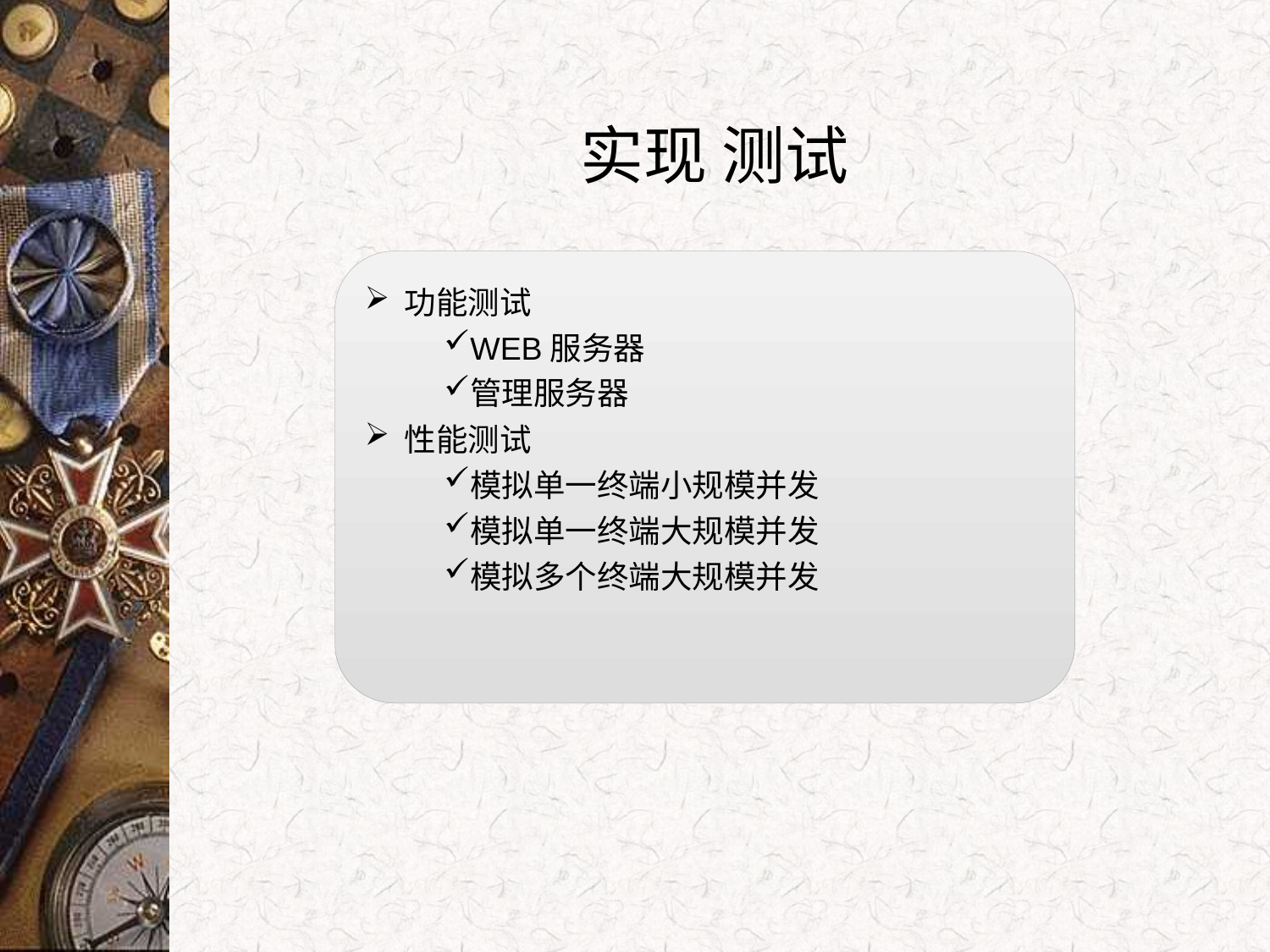

# 实现 测试
功能测试
WEB服务器
管理服务器
性能测试
模拟单一终端小规模并发
模拟单一终端大规模并发
模拟多个终端大规模并发